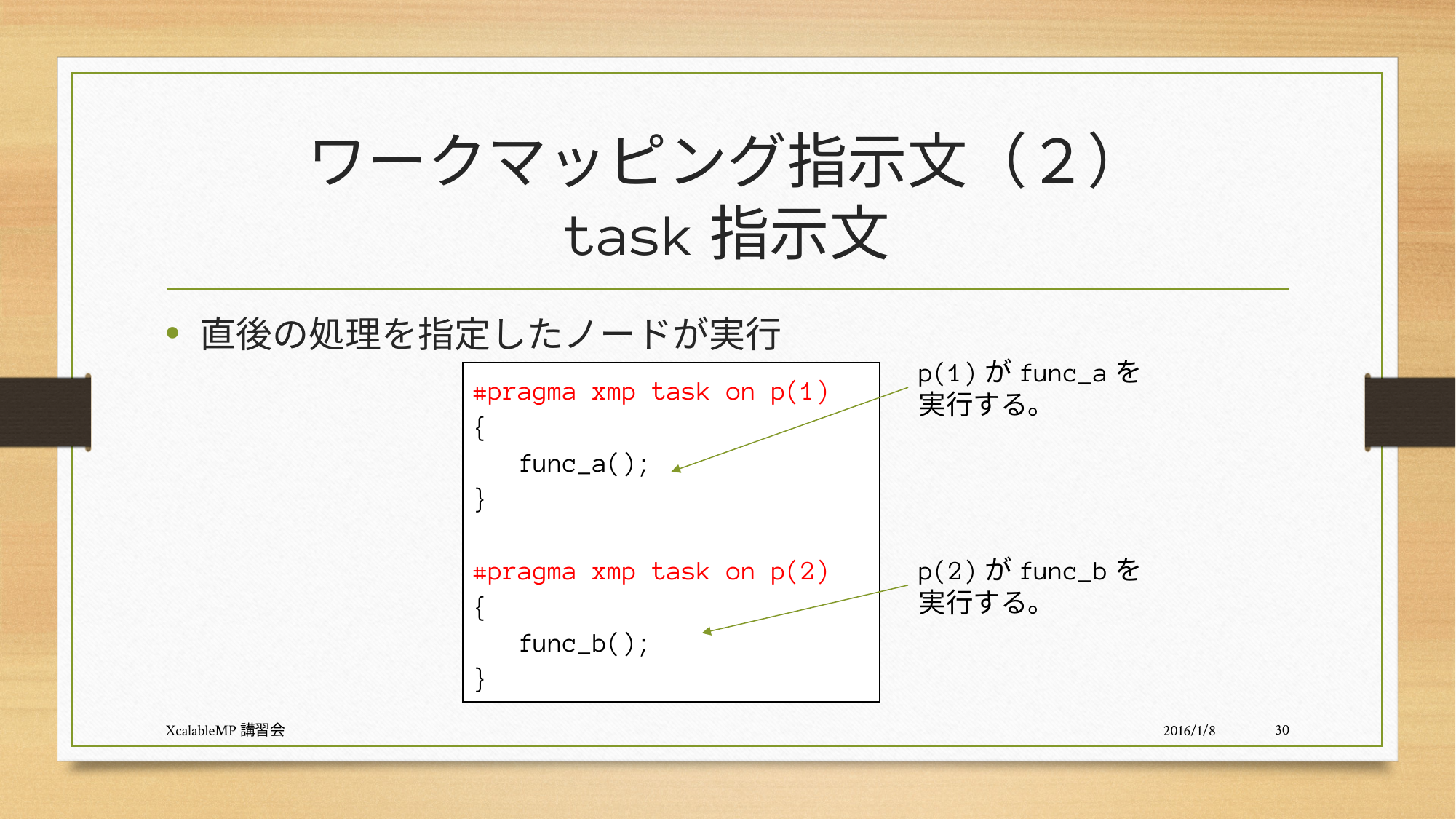

# ワークマッピング指示文（２） task指示文
直後の処理を指定したノードが実行
p(1)がfunc_aを実行する。
#pragma xmp task on p(1)
{
   func_a();
}

#pragma xmp task on p(2)
{
   func_b();
}
p(2)がfunc_bを実行する。
XcalableMP講習会
2016/1/8
30